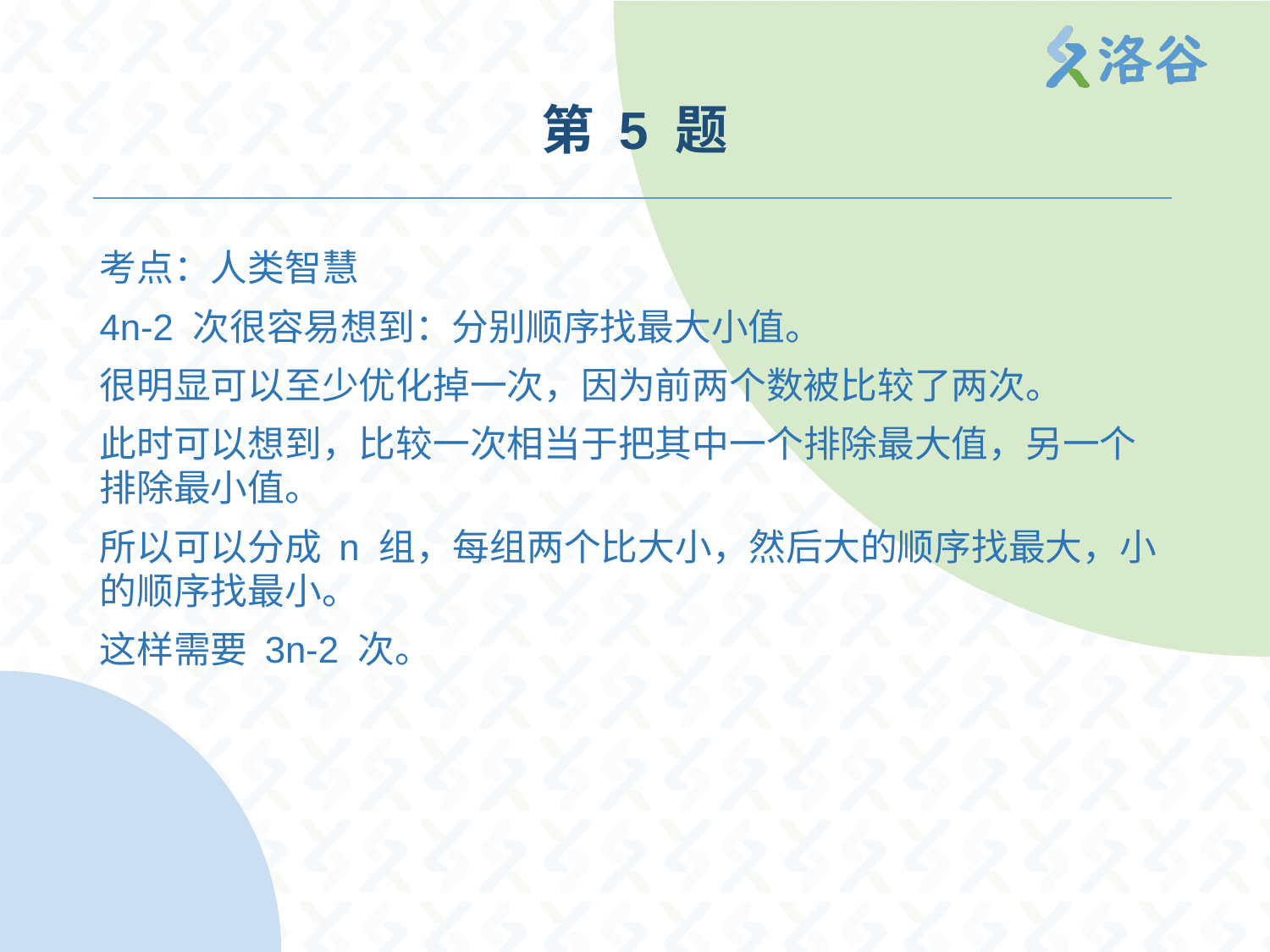

# 第 5 题
考点：人类智慧
4n-2 次很容易想到：分别顺序找最大小值。
很明显可以至少优化掉一次，因为前两个数被比较了两次。
此时可以想到，比较一次相当于把其中一个排除最大值，另一个排除最小值。
所以可以分成 n 组，每组两个比大小，然后大的顺序找最大，小的顺序找最小。
这样需要 3n-2 次。